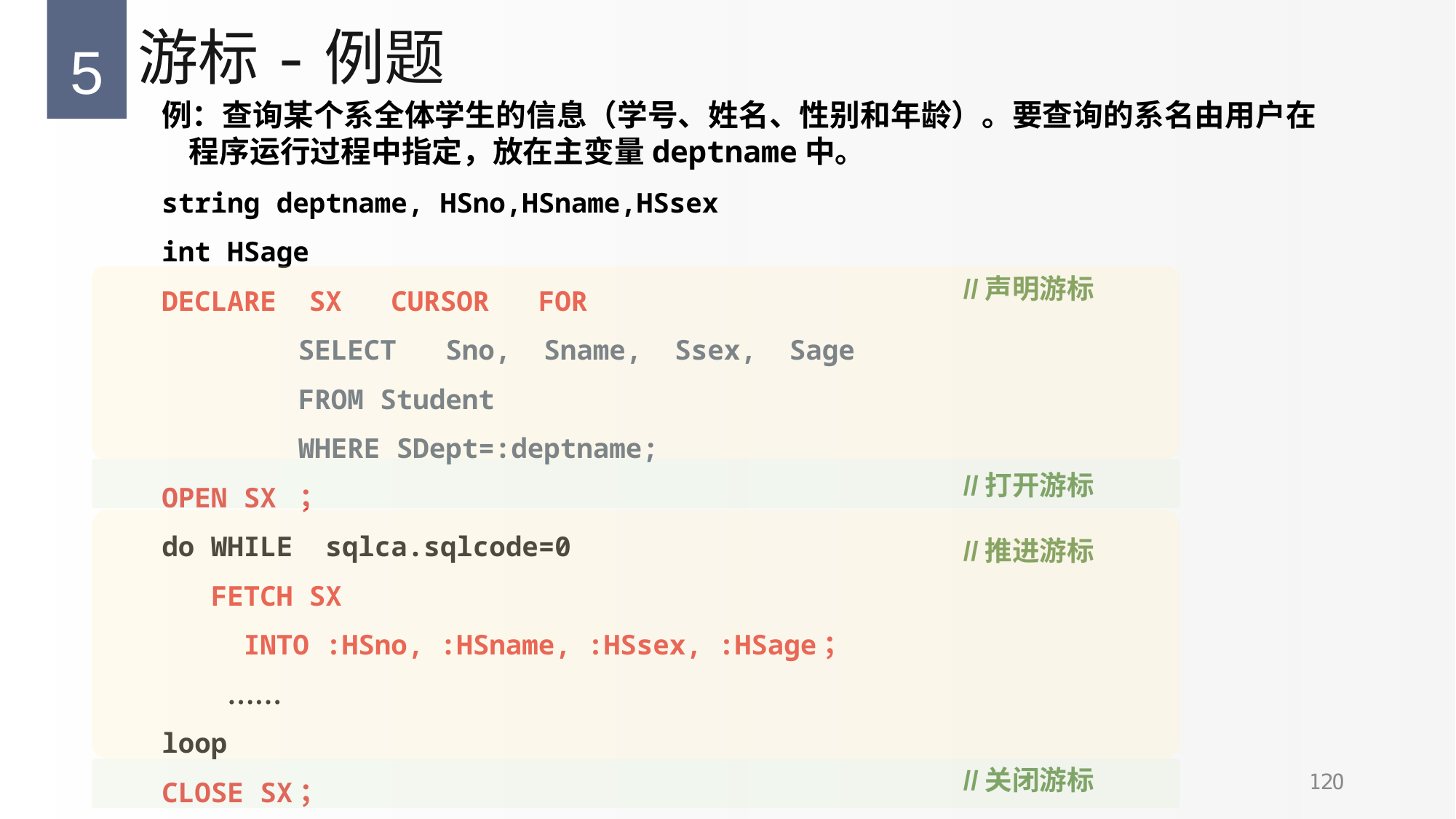

# 游标-例题
例：查询某个系全体学生的信息（学号、姓名、性别和年龄）。要查询的系名由用户在程序运行过程中指定，放在主变量deptname中。
string deptname, HSno,HSname,HSsex
int HSage
DECLARE  SX   CURSOR   FOR
     	SELECT   Sno,  Sname,  Ssex,  Sage
     	FROM Student
     	WHERE SDept=:deptname;
OPEN SX ；
do WHILE  sqlca.sqlcode=0
   FETCH SX
     INTO :HSno, :HSname, :HSsex, :HSage；
    ……
loop
CLOSE SX；

//声明游标

//打开游标

//推进游标

//关闭游标

120